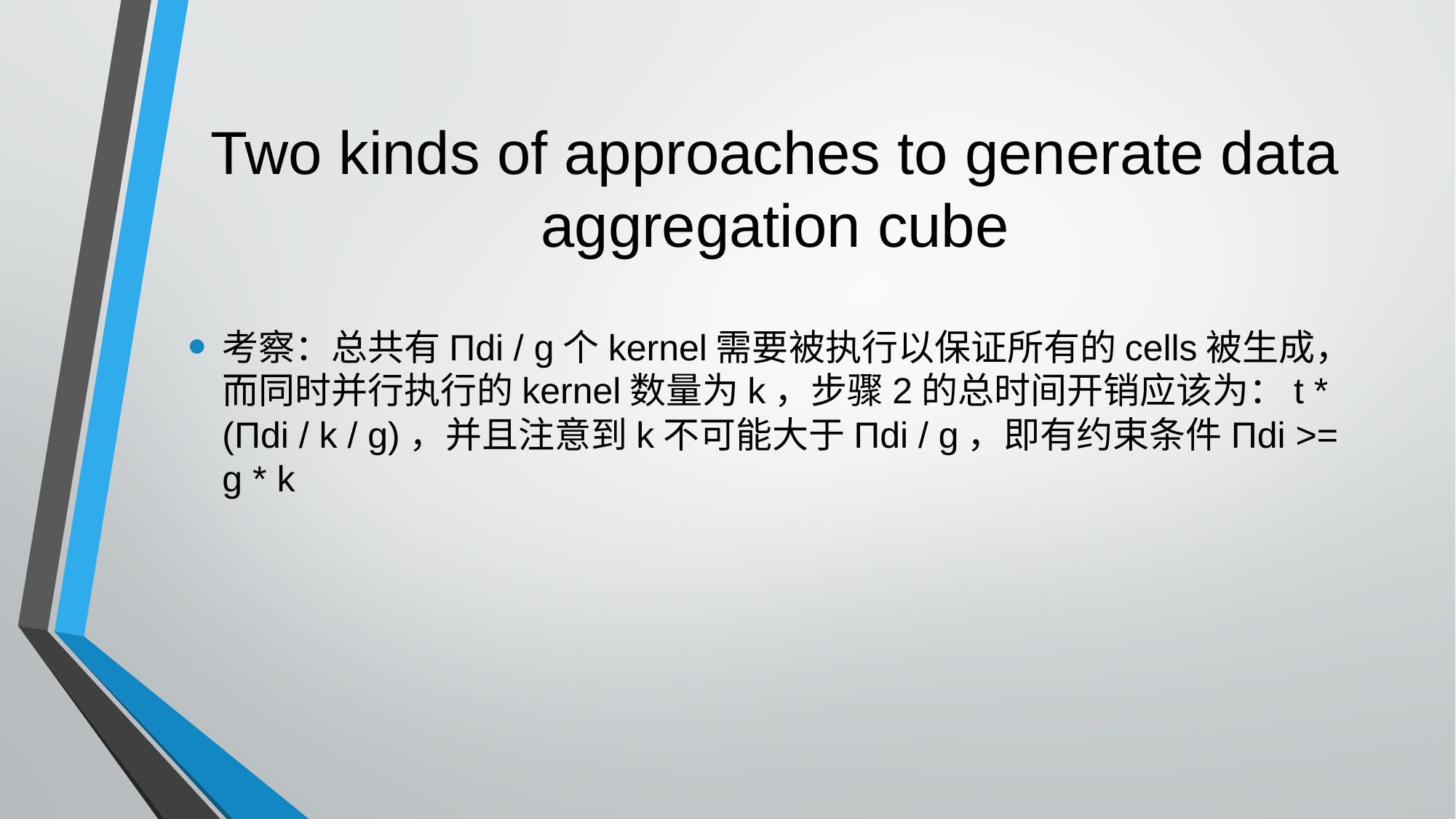

# Two kinds of approaches to generate data aggregation cube
考察：总共有Πdi / g个kernel需要被执行以保证所有的cells被生成，而同时并行执行的kernel数量为k，步骤2的总时间开销应该为：t * (Πdi / k / g)，并且注意到k不可能大于Πdi / g，即有约束条件Πdi >= g * k